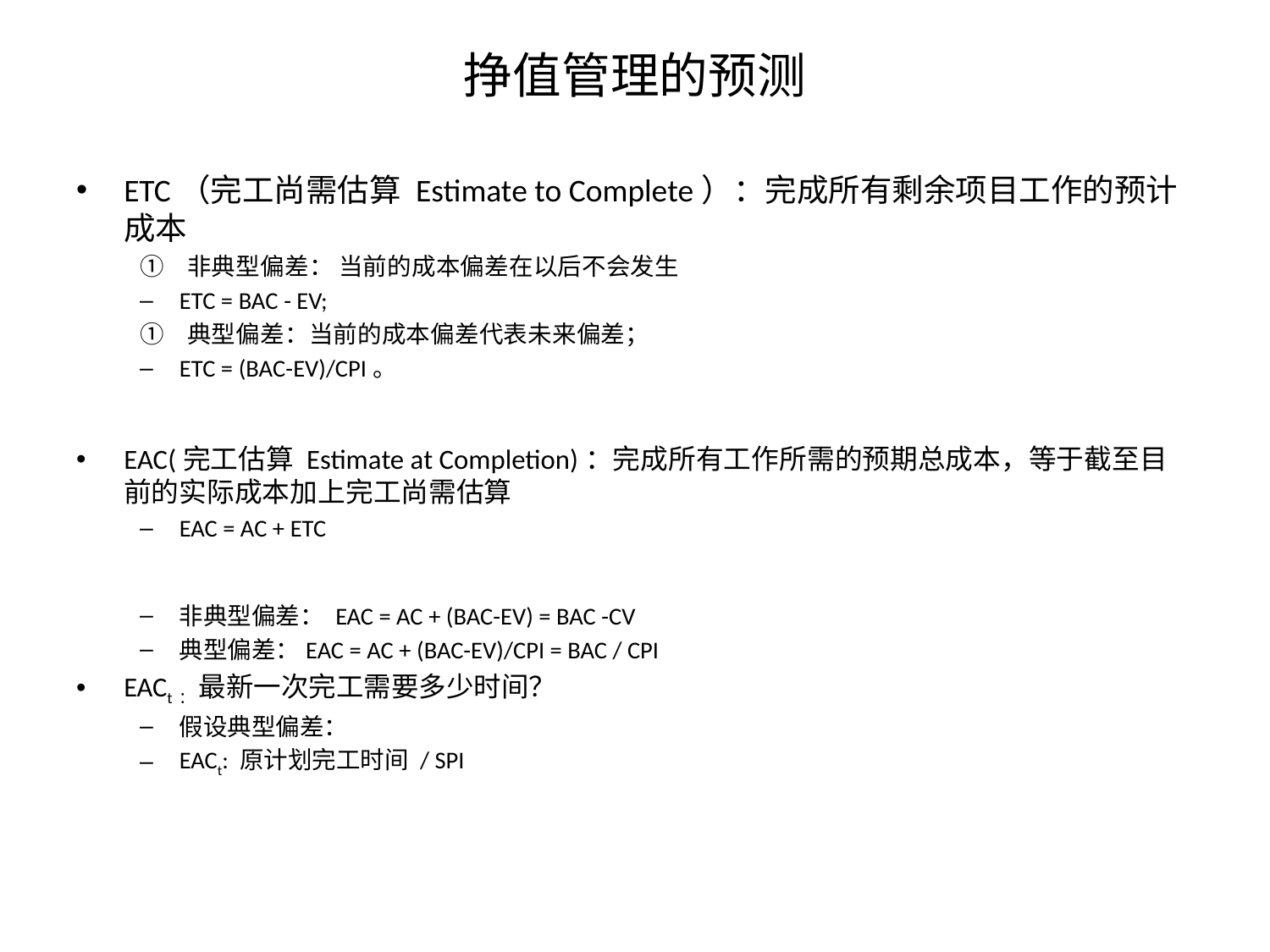

# 挣值管理的预测
ETC（完工尚需估算 Estimate to Complete）：完成所有剩余项目工作的预计成本
非典型偏差： 当前的成本偏差在以后不会发生
ETC = BAC - EV;
典型偏差：当前的成本偏差代表未来偏差；
ETC = (BAC-EV)/CPI。

EAC(完工估算 Estimate at Completion)：完成所有工作所需的预期总成本，等于截至目前的实际成本加上完工尚需估算
EAC = AC + ETC

非典型偏差： EAC = AC + (BAC-EV) = BAC -CV
典型偏差：EAC = AC + (BAC-EV)/CPI = BAC / CPI
EACt： 最新一次完工需要多少时间？
假设典型偏差：
EACt: 原计划完工时间 / SPI